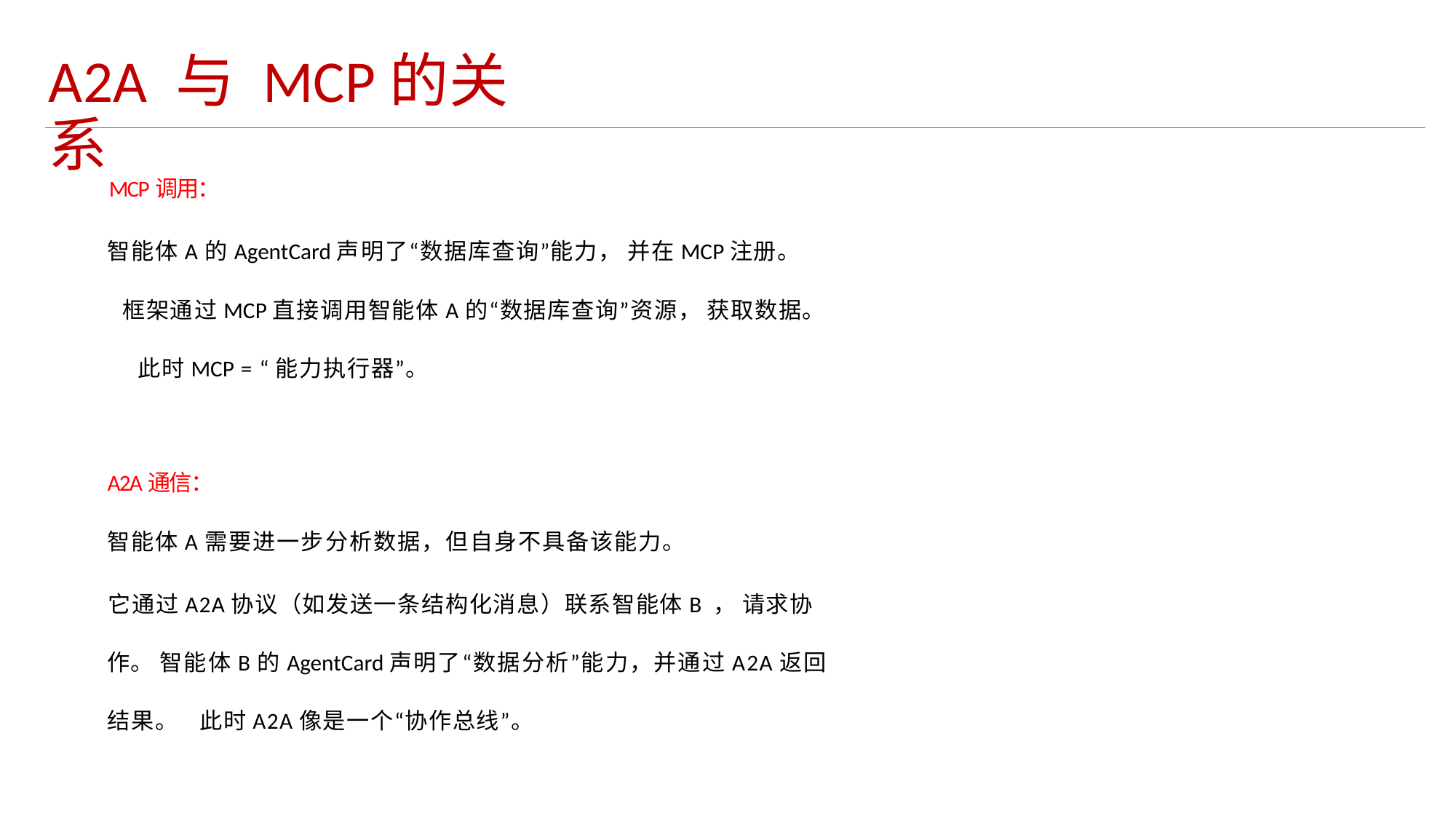

A2A 与 MCP的关系

MCP调用：
智能体A的AgentCard声明了“数据库查询”能力， 并在MCP注册。          框架通过MCP直接调用智能体A的“数据库查询”资源， 获取数据。        此时MCP = “能力执行器”。

A2A通信：

智能体A需要进一步分析数据，但自身不具备该能力。
它通过A2A协议（如发送一条结构化消息）联系智能体B ， 请求协作。 智能体B的AgentCard声明了“数据分析”能力，并通过A2A返回结果。    此时A2A像是一个“协作总线”。